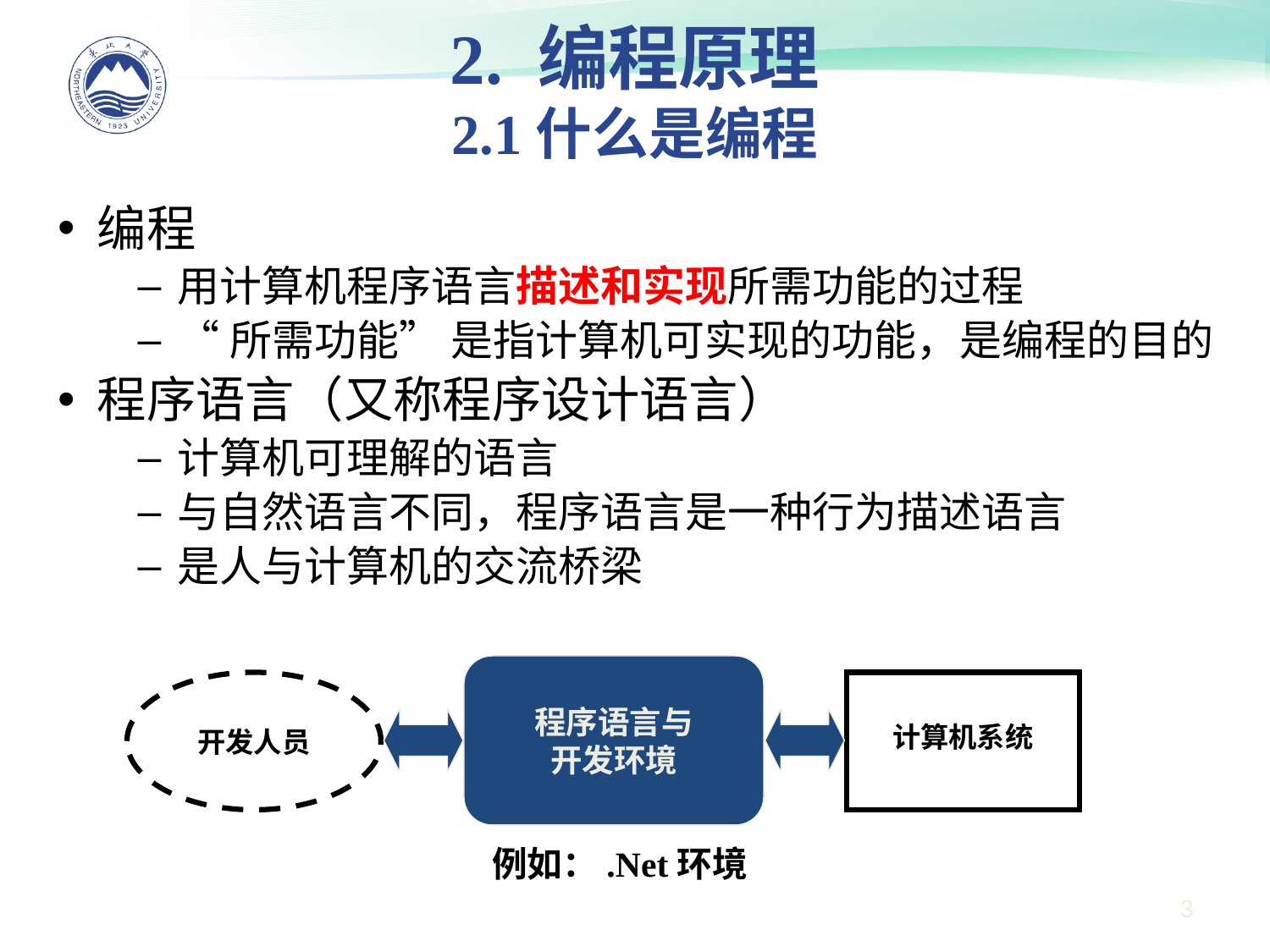

# 2. 编程原理 2.1什么是编程
编程
用计算机程序语言描述和实现所需功能的过程
“所需功能” 是指计算机可实现的功能，是编程的目的
程序语言（又称程序设计语言）
计算机可理解的语言
与自然语言不同，程序语言是一种行为描述语言
是人与计算机的交流桥梁
程序语言与
开发环境
开发人员
计算机系统

例如：.Net环境
3